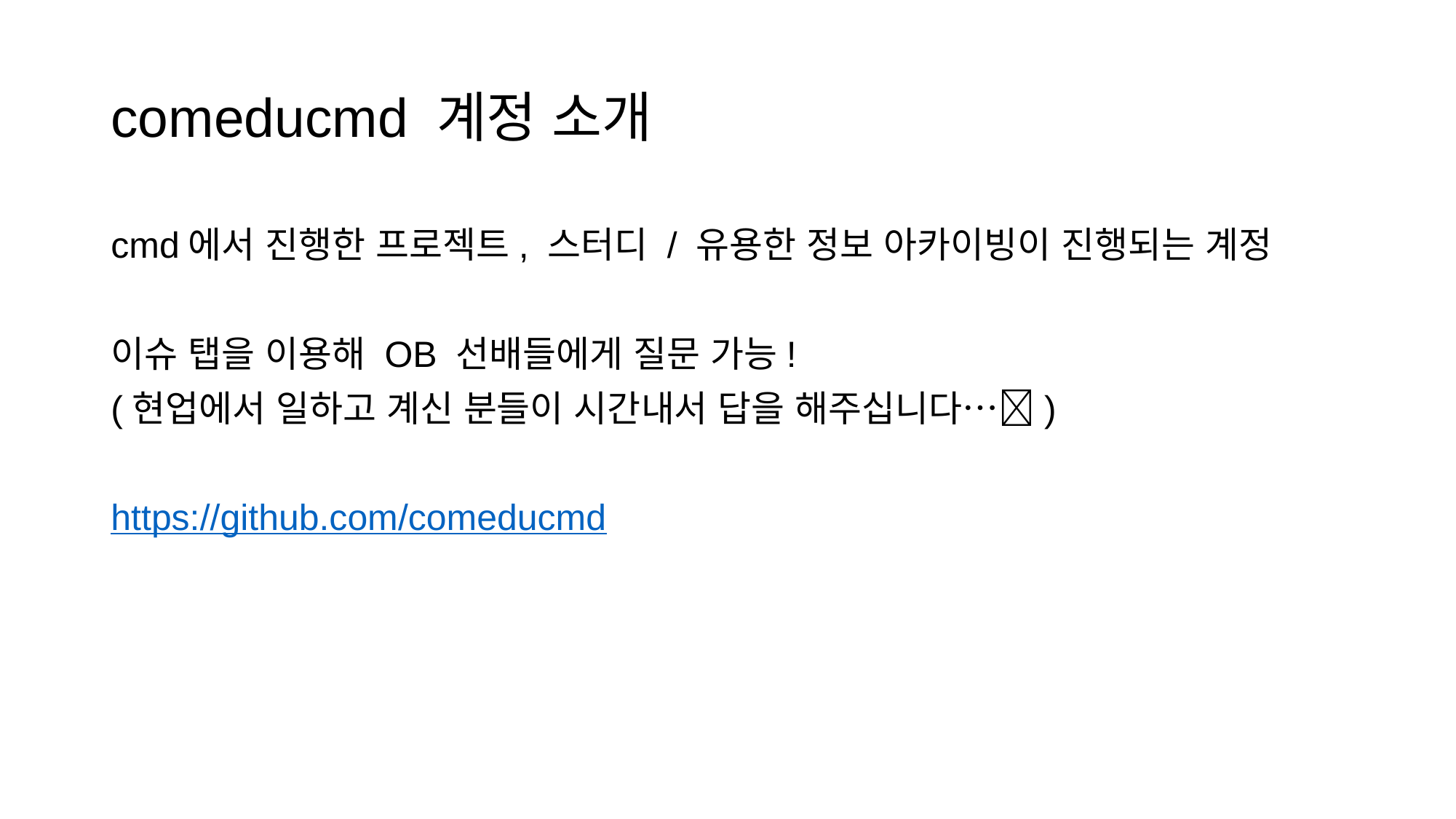

# comeducmd 계정 소개
cmd에서 진행한 프로젝트, 스터디 / 유용한 정보 아카이빙이 진행되는 계정

이슈 탭을 이용해 OB 선배들에게 질문 가능!
(현업에서 일하고 계신 분들이 시간내서 답을 해주십니다…🥹)

https://github.com/comeducmd